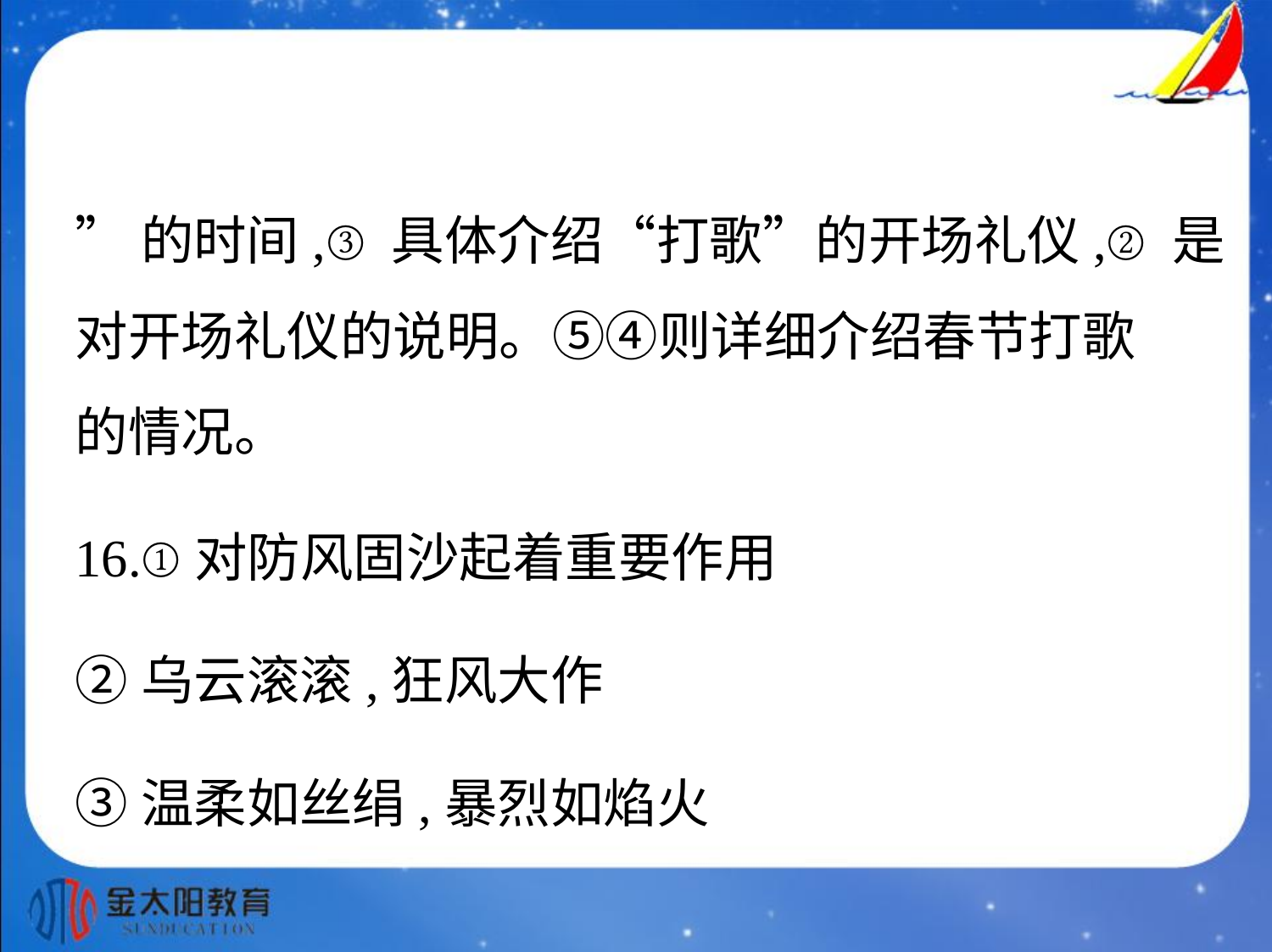

”的时间,③具体介绍“打歌”的开场礼仪,②是
对开场礼仪的说明。⑤④则详细介绍春节打歌
的情况。
16.①对防风固沙起着重要作用
②乌云滚滚,狂风大作
③温柔如丝绢,暴烈如焰火